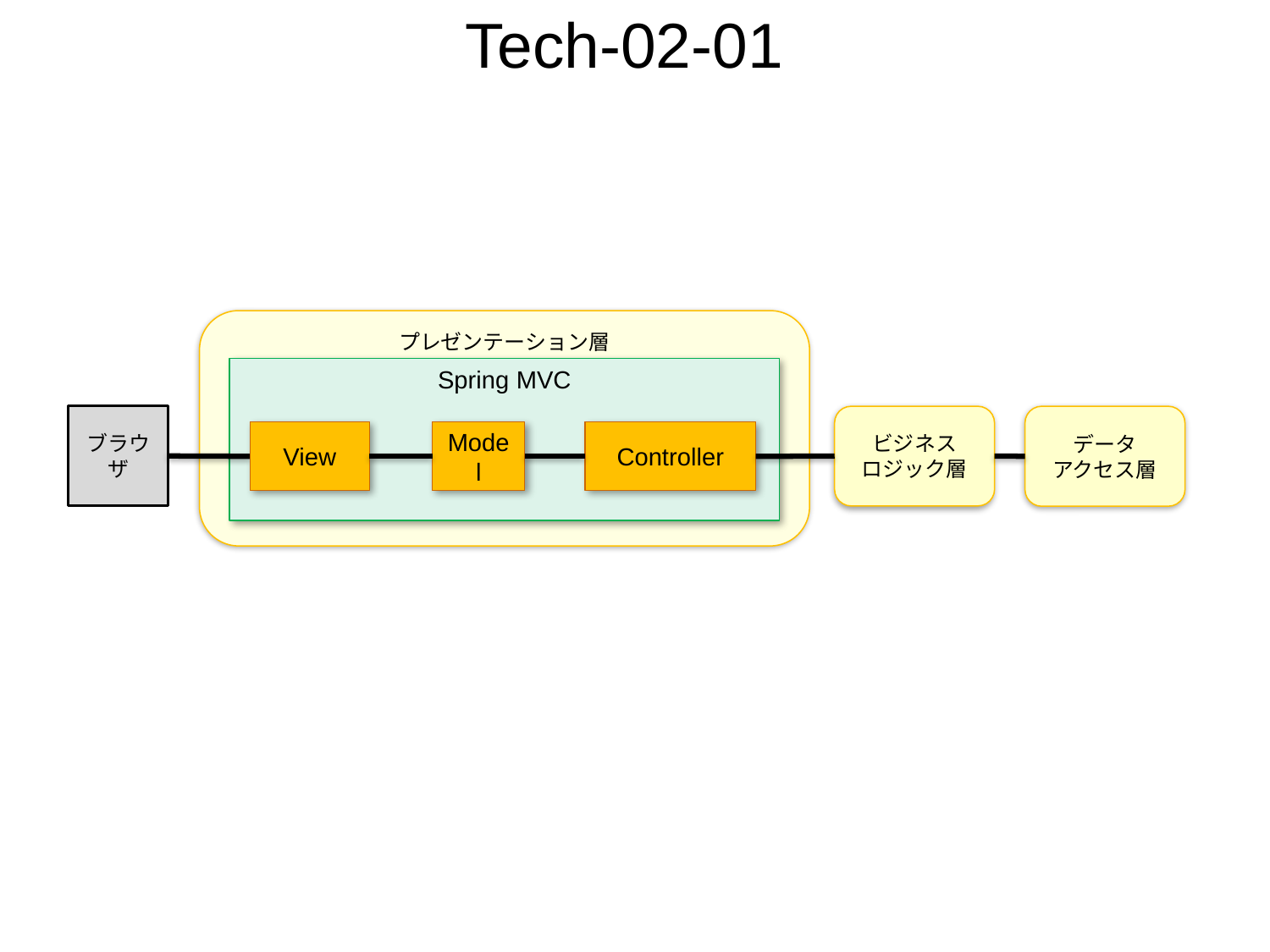

# Tech-02-01
プレゼンテーション層
Spring MVC
ブラウザ
ビジネス
ロジック層
データ
アクセス層
View
Model
Controller